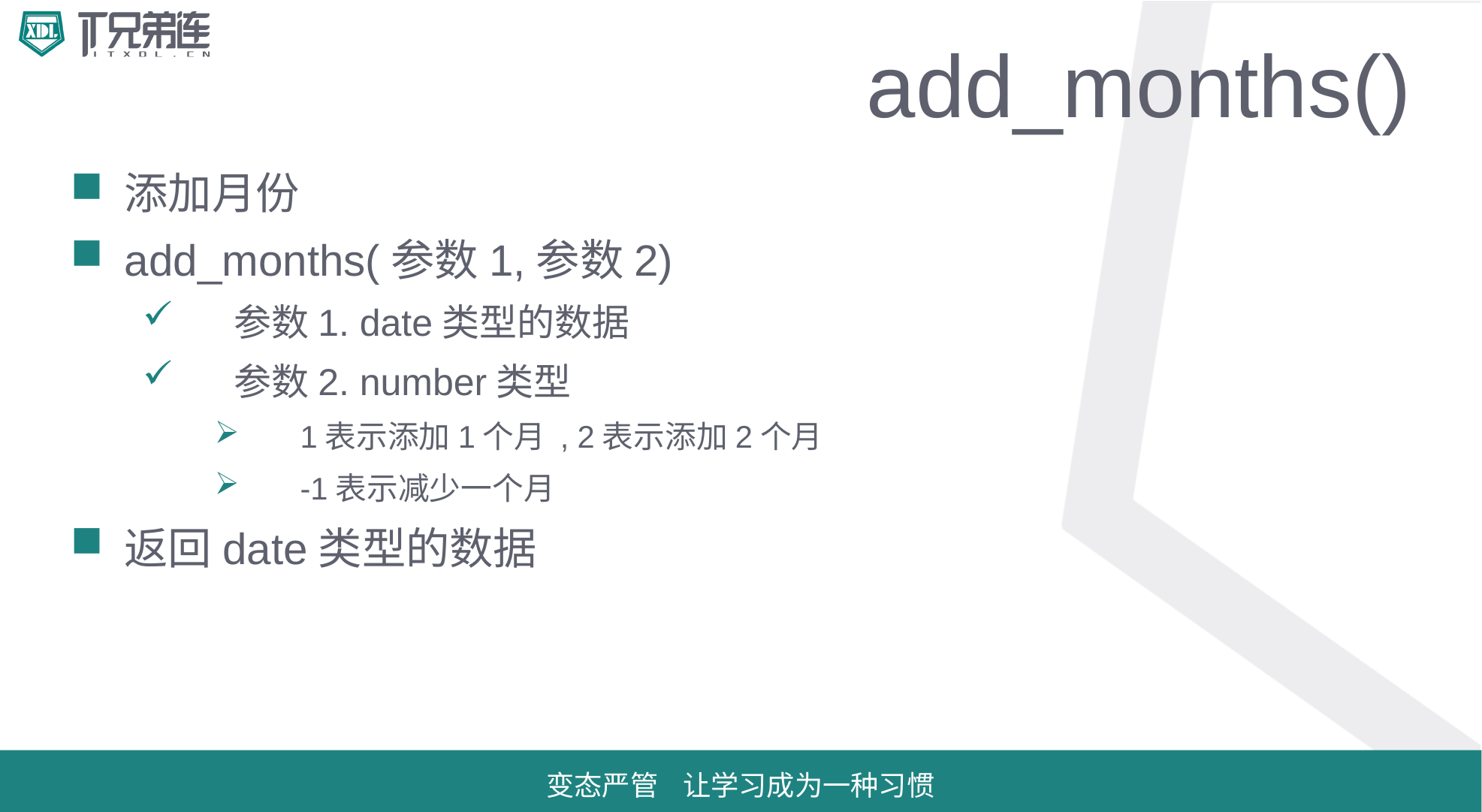

# add_months()
添加月份
add_months(参数1,参数2)
参数1. date类型的数据
参数2. number类型
1表示添加1个月 , 2表示添加2个月
-1表示减少一个月
返回date类型的数据